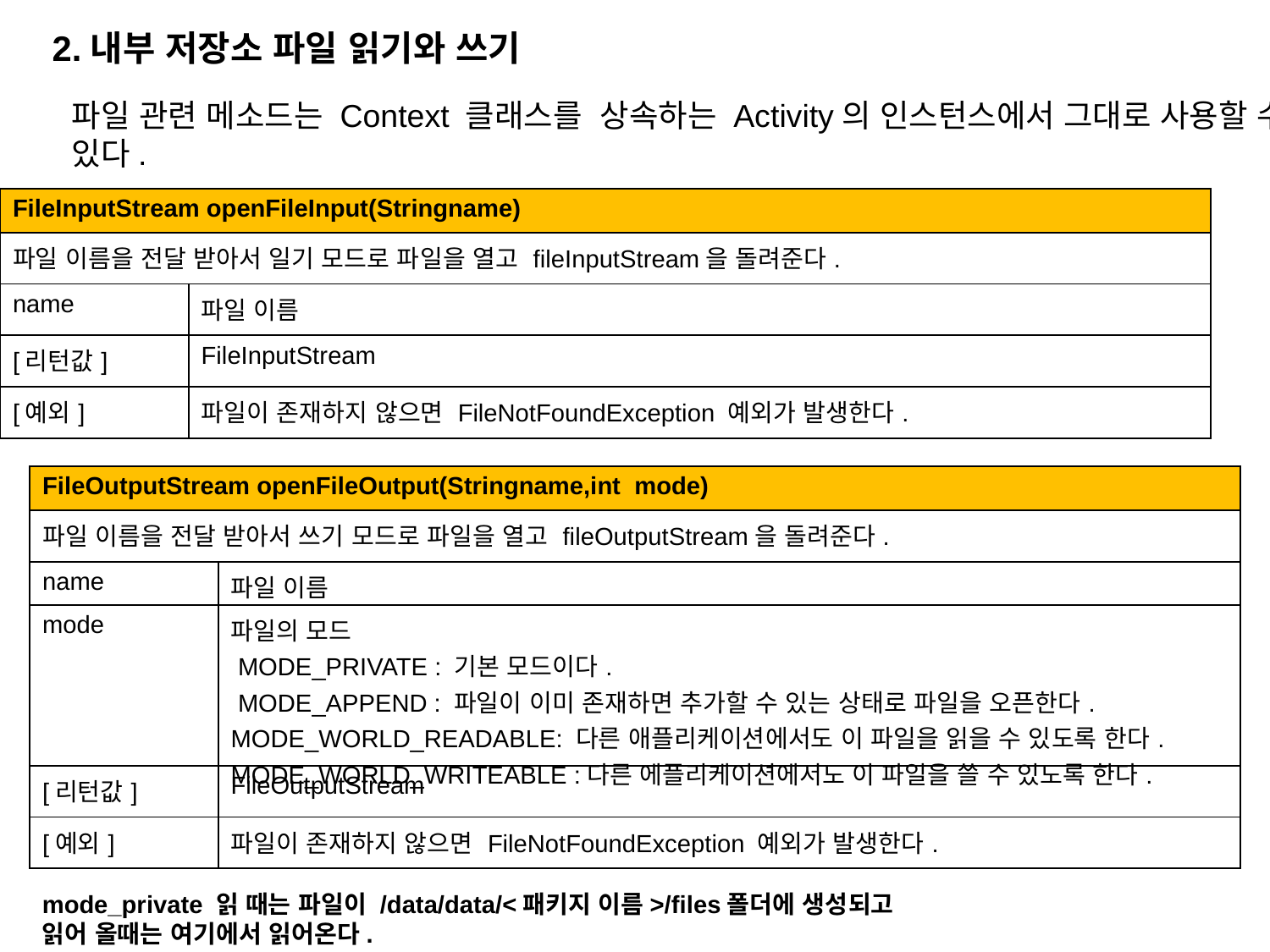

2.내부 저장소 파일 읽기와 쓰기
파일 관련 메소드는 Context 클래스를  상속하는 Activity의 인스턴스에서 그대로 사용할 수 있다.
| FileInputStream openFileInput(Stringname) |  |
| --- | --- |
| 파일 이름을 전달 받아서 일기 모드로 파일을 열고 fileInputStream을 돌려준다. |  |
| name | 파일 이름 |
| [리턴값] | FileInputStream |
| [예외] | 파일이 존재하지 않으면 FileNotFoundException 예외가 발생한다. |
| FileOutputStream openFileOutput(Stringname,int mode) |  |
| --- | --- |
| 파일 이름을 전달 받아서 쓰기 모드로 파일을 열고 fileOutputStream을 돌려준다. |  |
| name | 파일 이름 |
| mode | 파일의 모드 MODE\_PRIVATE : 기본 모드이다. MODE\_APPEND : 파일이 이미 존재하면 추가할 수 있는 상태로 파일을 오픈한다. MODE\_WORLD\_READABLE: 다른 애플리케이션에서도 이 파일을 읽을 수 있도록 한다. MODE\_WORLD\_WRITEABLE :다른 에플리케이션에서도 이 파일을 쓸 수 있도록 한다. |
| [리턴값] | FileOutputStream |
| [예외] | 파일이 존재하지 않으면 FileNotFoundException 예외가 발생한다. |
mode_private 읽 때는 파일이 /data/data/<패키지 이름>/files폴더에 생성되고
읽어 올때는 여기에서 읽어온다.